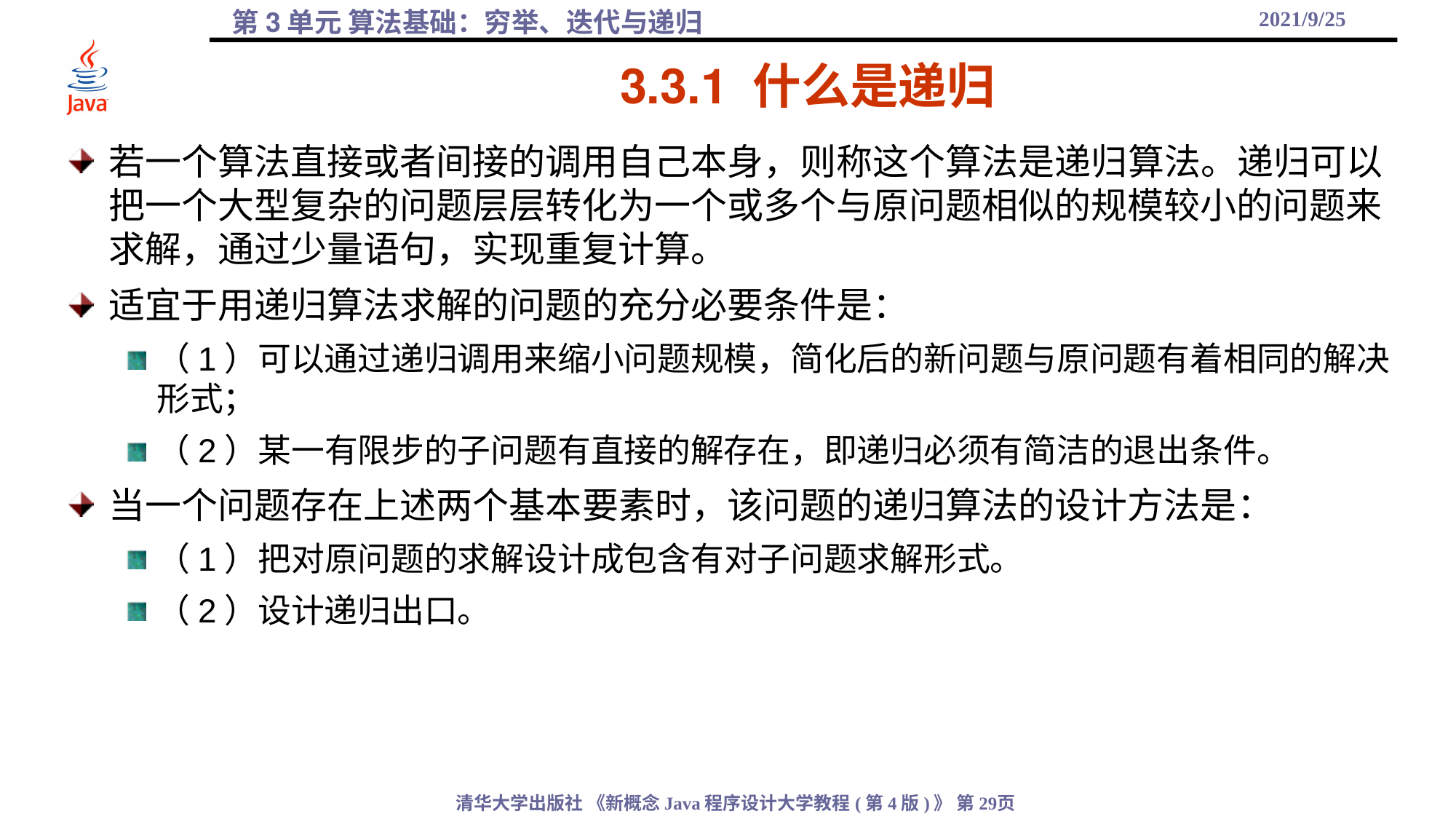

2021/9/25
# 3.3.1 什么是递归
若一个算法直接或者间接的调用自己本身，则称这个算法是递归算法。递归可以把一个大型复杂的问题层层转化为一个或多个与原问题相似的规模较小的问题来求解，通过少量语句，实现重复计算。
适宜于用递归算法求解的问题的充分必要条件是：
（1）可以通过递归调用来缩小问题规模，简化后的新问题与原问题有着相同的解决形式；
（2）某一有限步的子问题有直接的解存在，即递归必须有简洁的退出条件。
当一个问题存在上述两个基本要素时，该问题的递归算法的设计方法是：
（1）把对原问题的求解设计成包含有对子问题求解形式。
（2）设计递归出口。